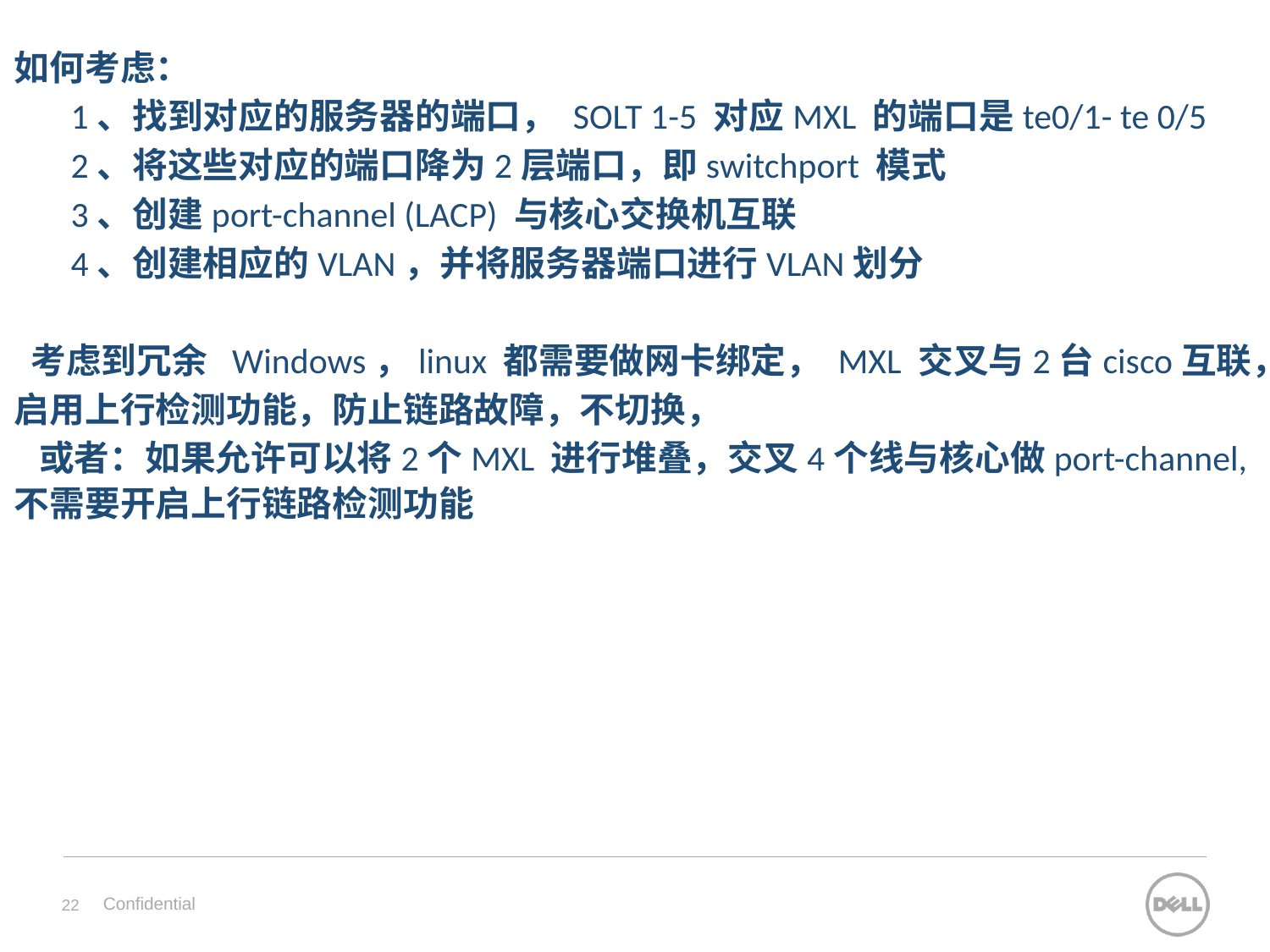

如何考虑：
       1、找到对应的服务器的端口， SOLT 1-5 对应MXL 的端口是te0/1- te 0/5
       2、将这些对应的端口降为2层端口，即switchport 模式
       3、创建port-channel (LACP) 与核心交换机互联
       4、创建相应的VLAN，并将服务器端口进行VLAN划分

 考虑到冗余  Windows，linux 都需要做网卡绑定， MXL 交叉与2台cisco互联，
启用上行检测功能，防止链路故障，不切换，
  或者：如果允许可以将2个MXL 进行堆叠，交叉4个线与核心做port-channel,不需要开启上行链路检测功能

Confidential
22